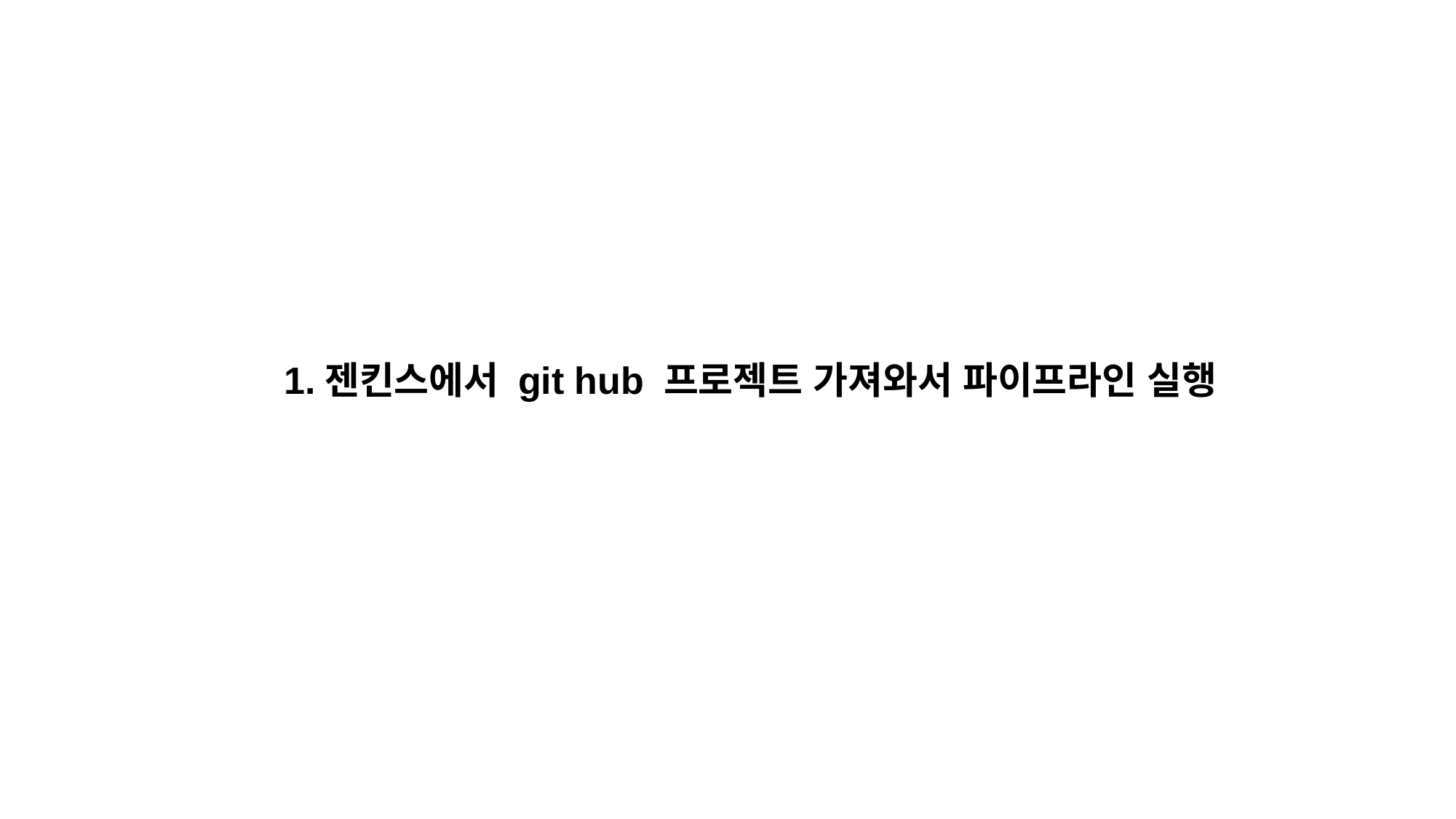

1.젠킨스에서 git hub 프로젝트 가져와서 파이프라인 실행